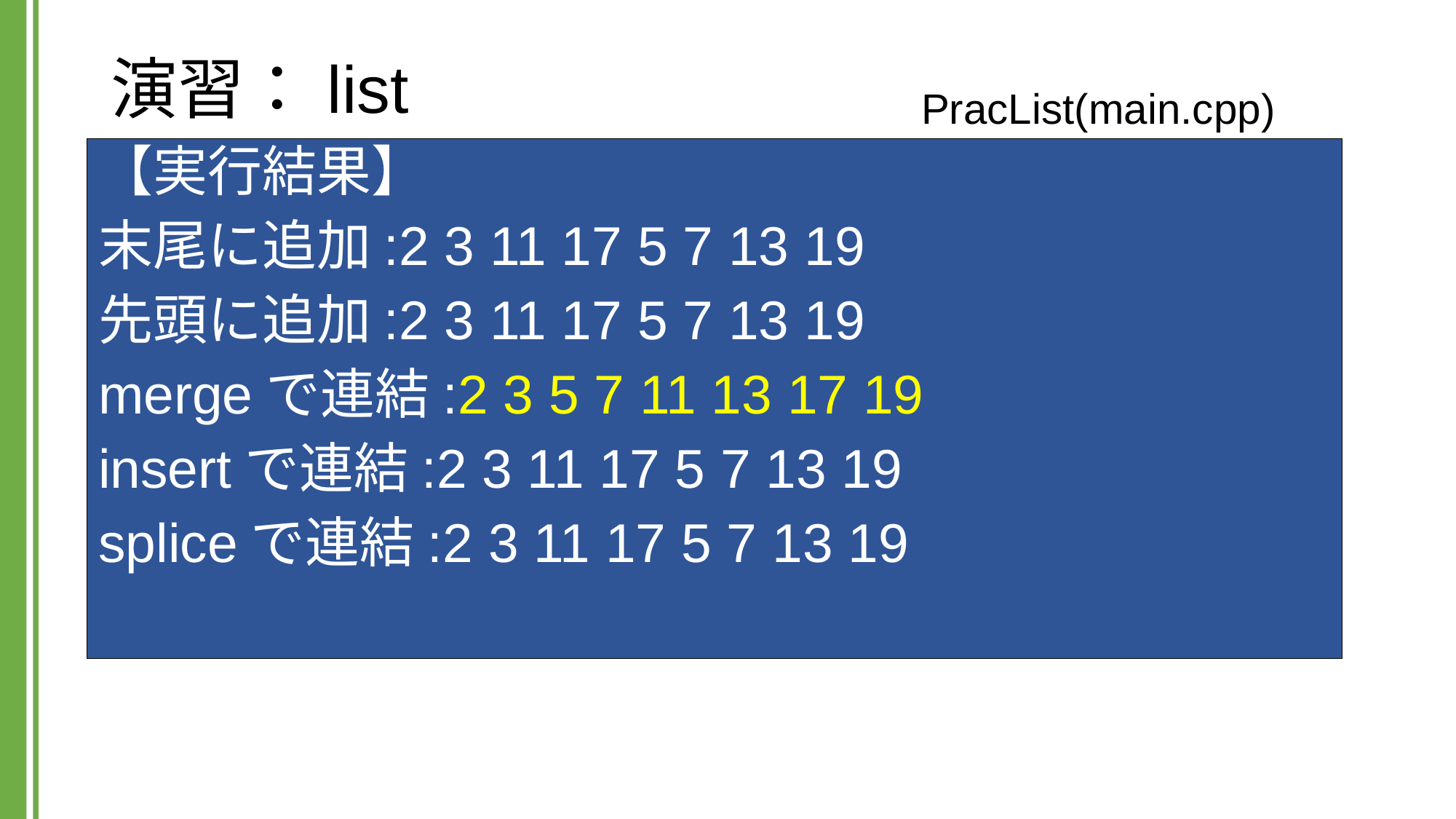

# 演習：list
PracList(main.cpp)
【実行結果】
末尾に追加:2 3 11 17 5 7 13 19
先頭に追加:2 3 11 17 5 7 13 19
mergeで連結:2 3 5 7 11 13 17 19
insertで連結:2 3 11 17 5 7 13 19
spliceで連結:2 3 11 17 5 7 13 19